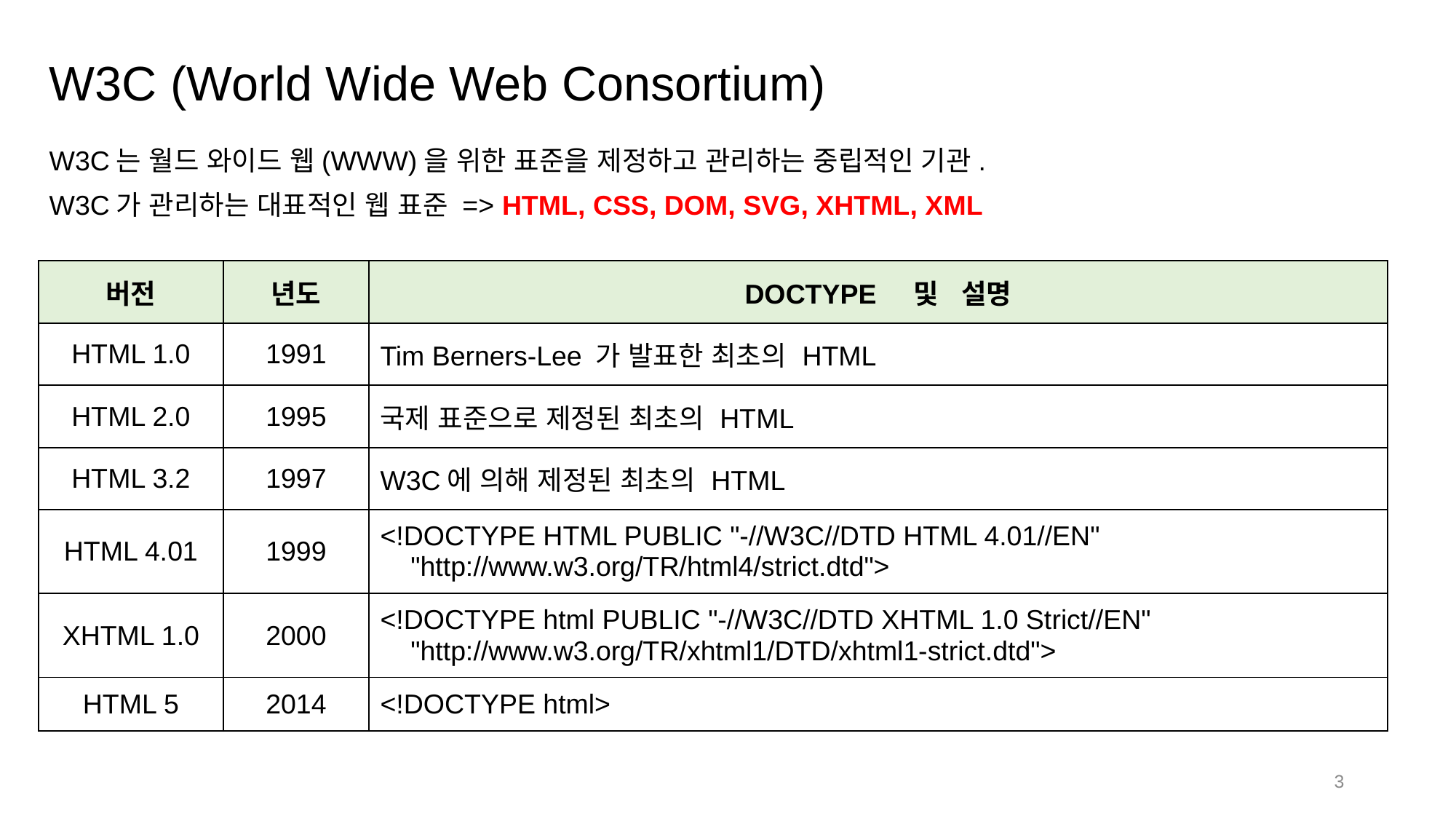

# W3C (World Wide Web Consortium)
W3C는 월드 와이드 웹(WWW)을 위한 표준을 제정하고 관리하는 중립적인 기관.
W3C가 관리하는 대표적인 웹 표준 => HTML, CSS, DOM, SVG, XHTML, XML

| 버전 | 년도 | DOCTYPE 및 설명 |
| --- | --- | --- |
| HTML 1.0 | 1991 | Tim Berners-Lee 가 발표한 최초의 HTML |
| HTML 2.0 | 1995 | 국제 표준으로 제정된 최초의 HTML |
| HTML 3.2 | 1997 | W3C에 의해 제정된 최초의 HTML |
| HTML 4.01 | 1999 | <!DOCTYPE HTML PUBLIC "-//W3C//DTD HTML 4.01//EN"     "http://www.w3.org/TR/html4/strict.dtd"> |
| XHTML 1.0 | 2000 | <!DOCTYPE html PUBLIC "-//W3C//DTD XHTML 1.0 Strict//EN"     "http://www.w3.org/TR/xhtml1/DTD/xhtml1-strict.dtd"> |
| HTML 5 | 2014 | <!DOCTYPE html> |
3